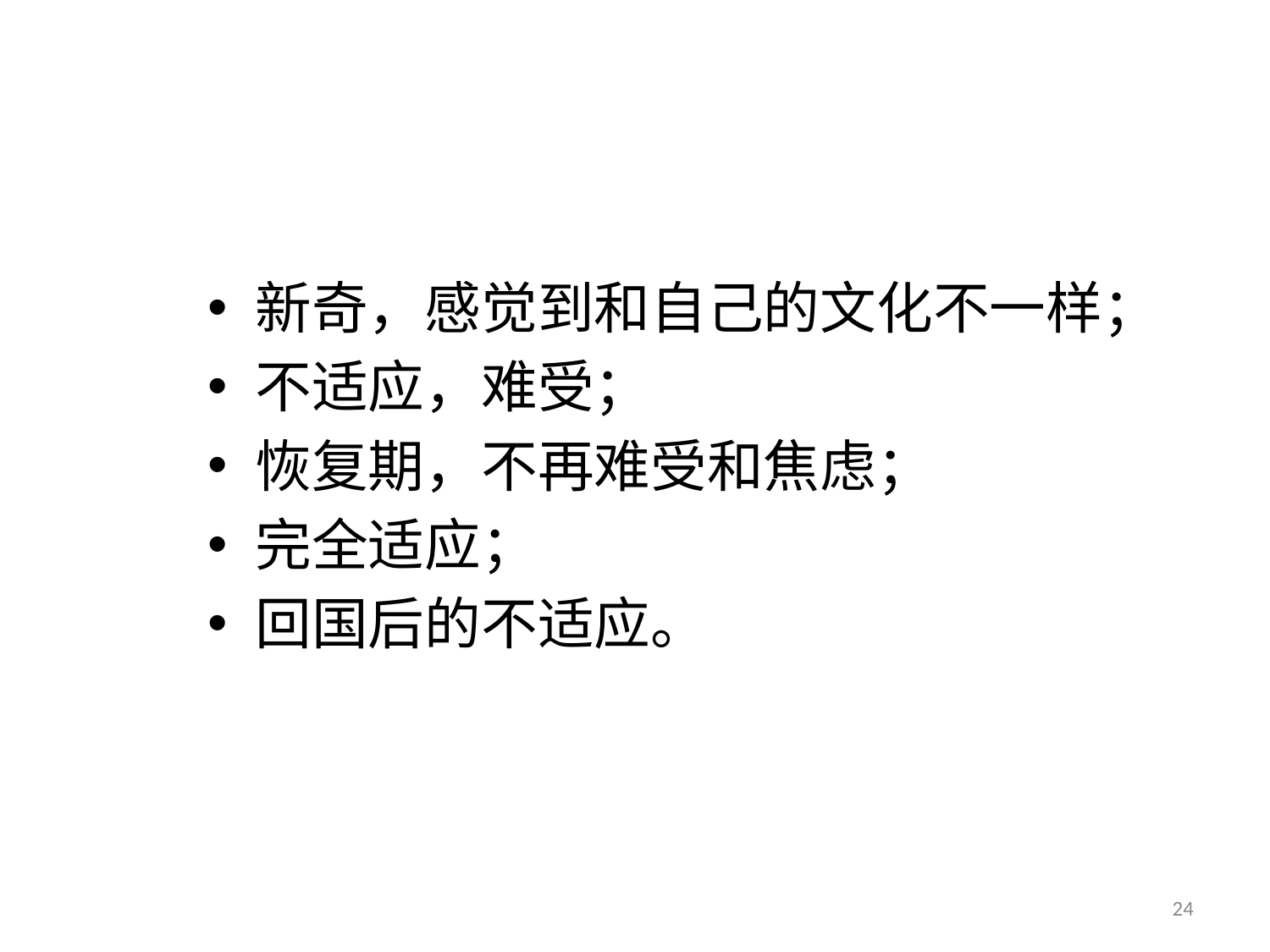

#
新奇，感觉到和自己的文化不一样；
不适应，难受；
恢复期，不再难受和焦虑；
完全适应；
回国后的不适应。

24